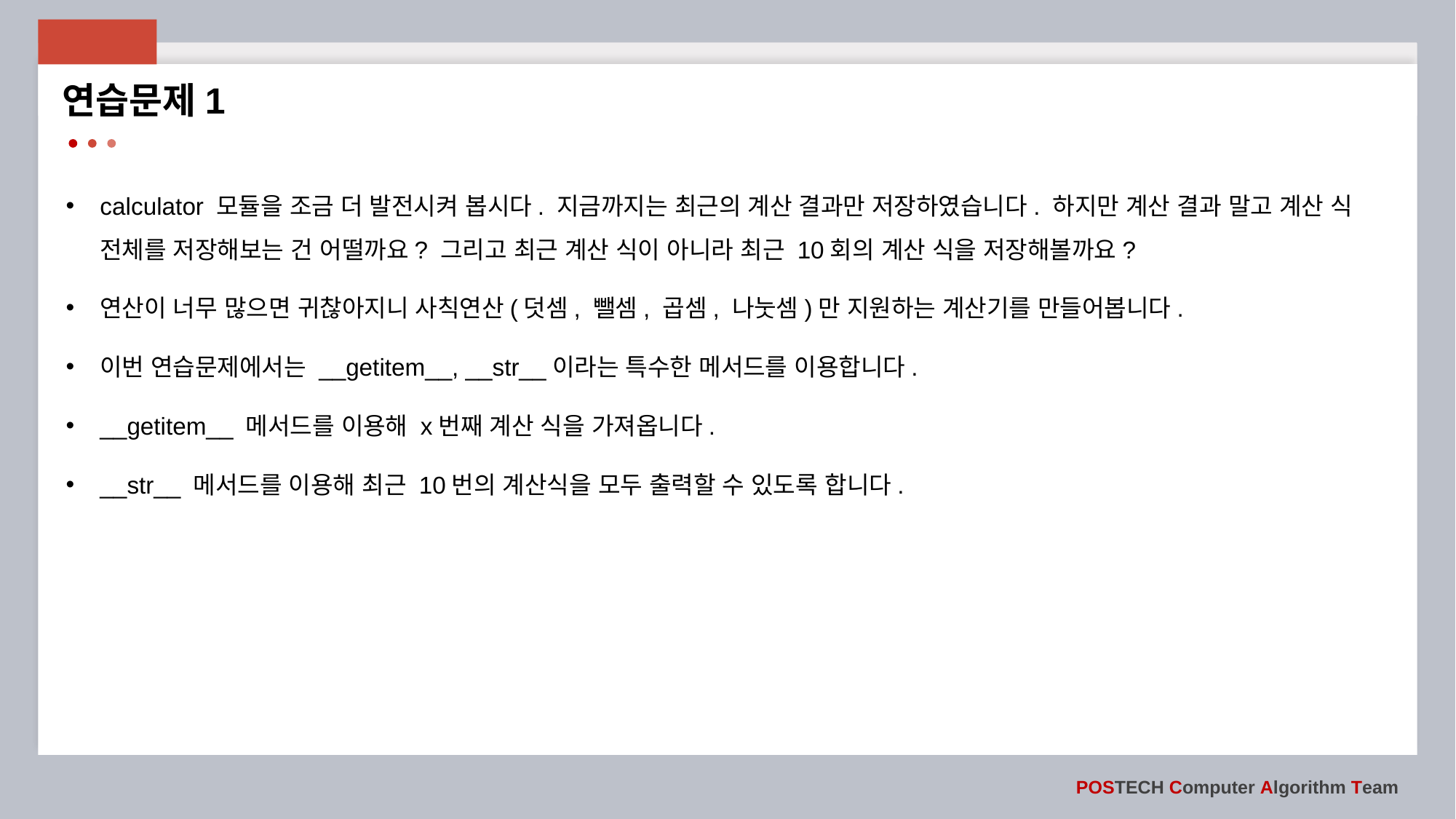

연습문제1
calculator 모듈을 조금 더 발전시켜 봅시다. 지금까지는 최근의 계산 결과만 저장하였습니다. 하지만 계산 결과 말고 계산 식 전체를 저장해보는 건 어떨까요? 그리고 최근 계산 식이 아니라 최근 10회의 계산 식을 저장해볼까요?
연산이 너무 많으면 귀찮아지니 사칙연산(덧셈, 뺄셈, 곱셈, 나눗셈)만 지원하는 계산기를 만들어봅니다.
이번 연습문제에서는 __getitem__, __str__이라는 특수한 메서드를 이용합니다.
__getitem__ 메서드를 이용해 x번째 계산 식을 가져옵니다.
__str__ 메서드를 이용해 최근 10번의 계산식을 모두 출력할 수 있도록 합니다.